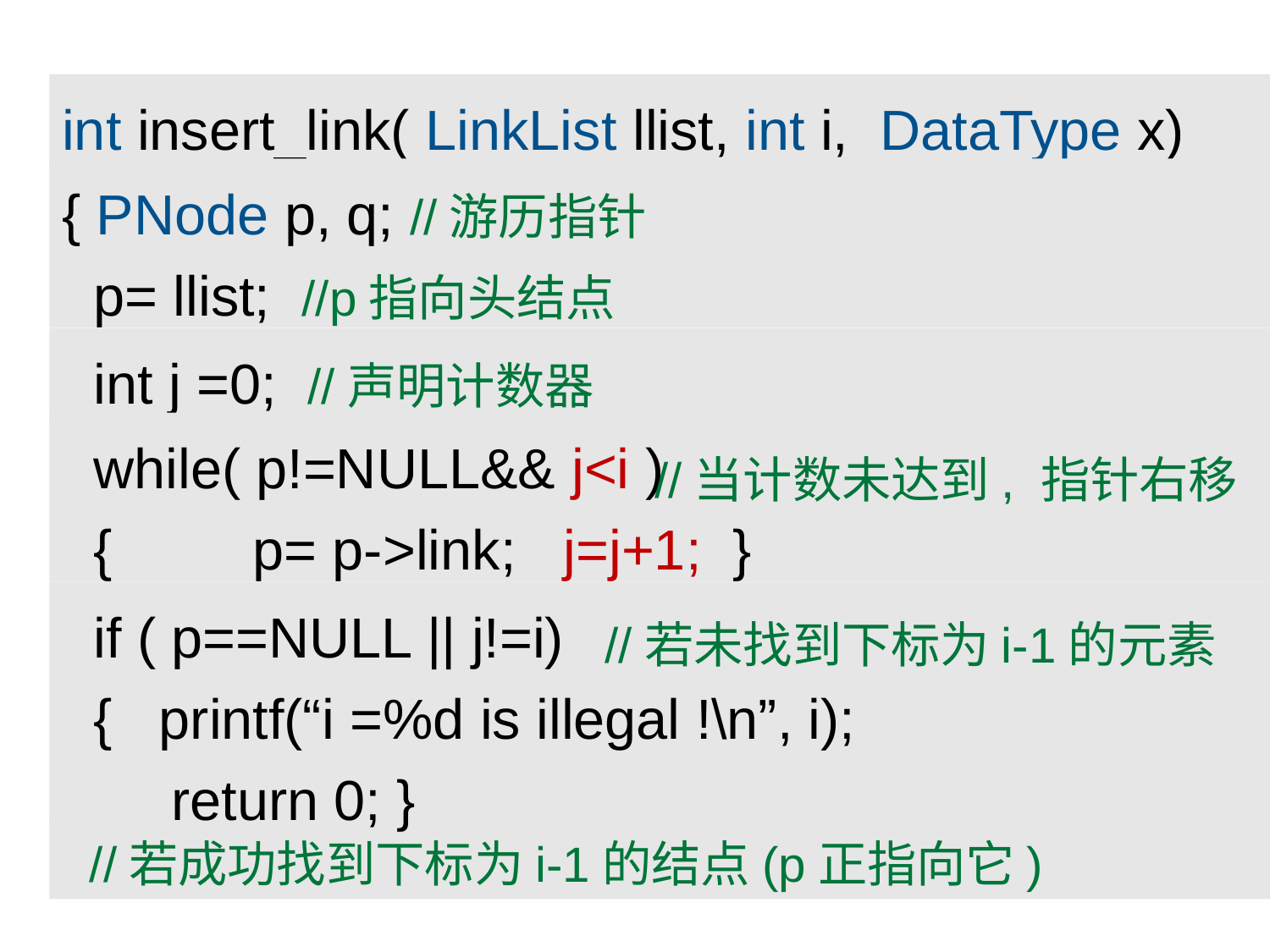

int insert_link( LinkList llist, int i,  DataType x)
{ PNode p, q; //游历指针
  p= llist;  //p指向头结点
  int j =0;  //声明计数器
  while( p!=NULL&& j<i )
  {         p= p->link;   j=j+1;  }
//当计数未达到, 指针右移
  if ( p==NULL || j!=i)
  {   printf(“i =%d is illegal !\n”, i);
       return 0; }
//若未找到下标为i-1的元素
  //若成功找到下标为i-1的结点(p正指向它)